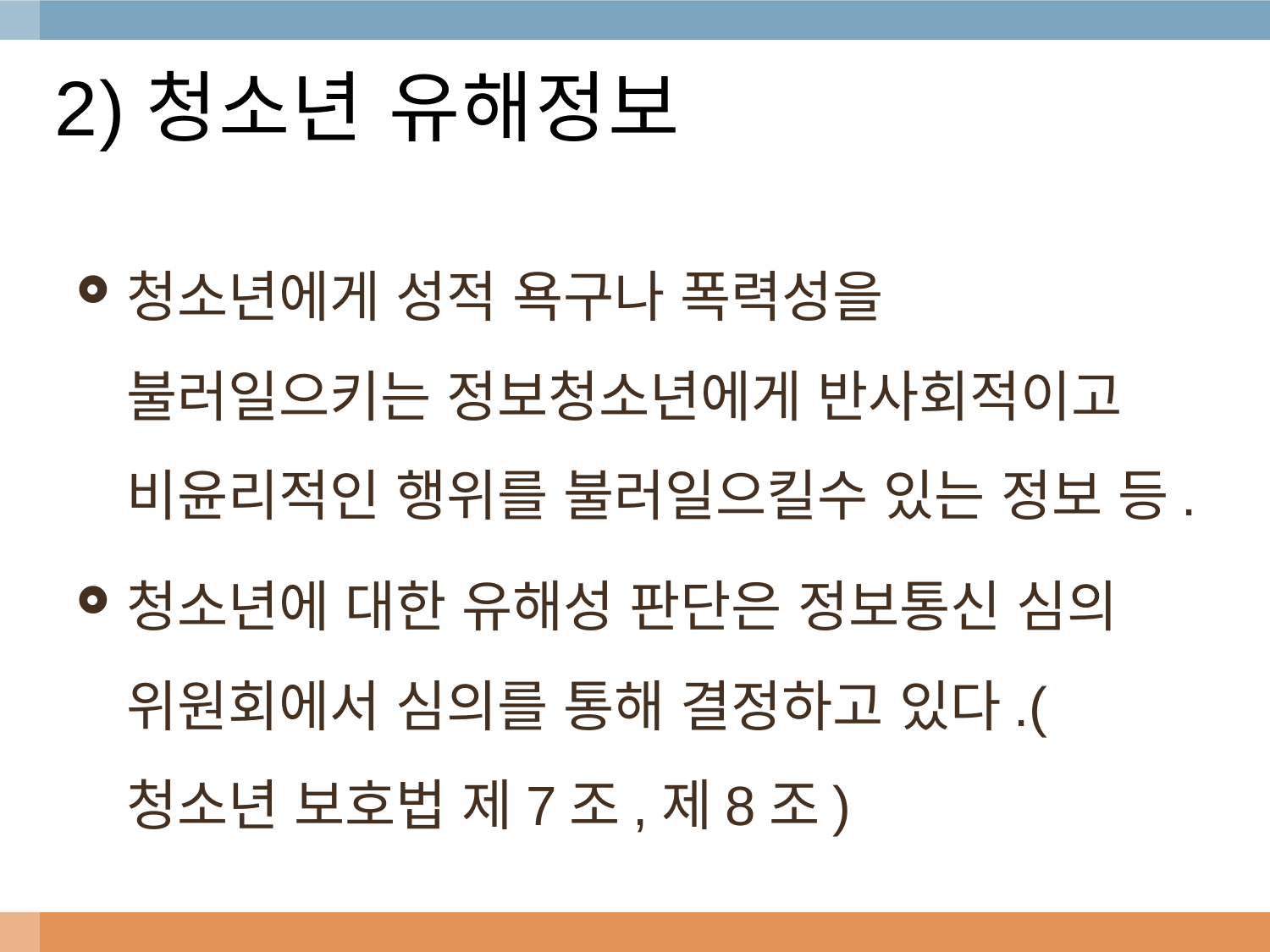

# 2)청소년 유해정보
청소년에게 성적 욕구나 폭력성을  불러일으키는 정보청소년에게 반사회적이고 비윤리적인 행위를 불러일으킬수 있는 정보 등.
청소년에 대한 유해성 판단은 정보통신 심의 위원회에서 심의를 통해 결정하고 있다.(청소년 보호법 제7조,제8조)